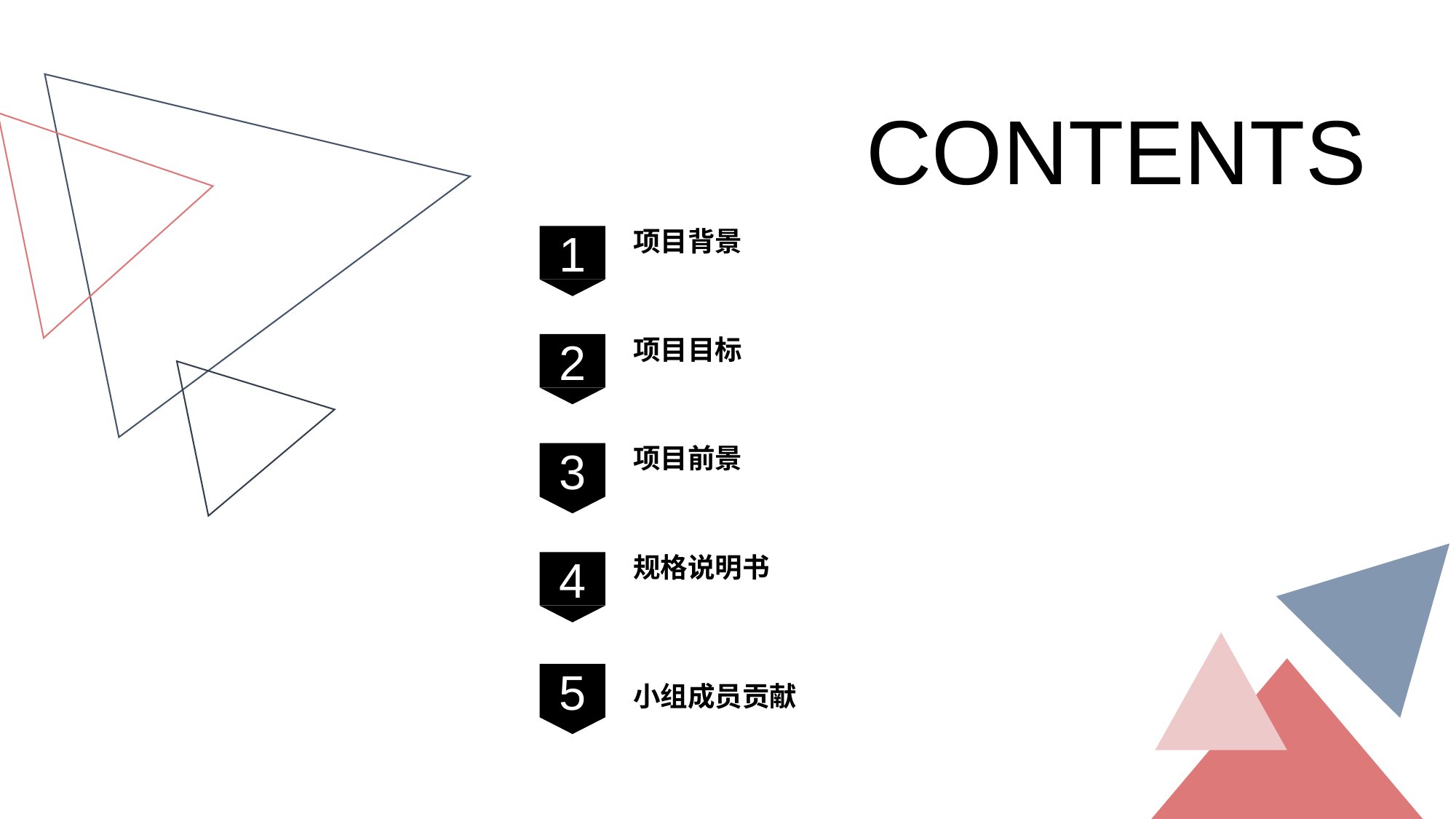

CONTENTS
项目背景
1

项目目标
2

项目前景
3

规格说明书
4

5

小组成员贡献